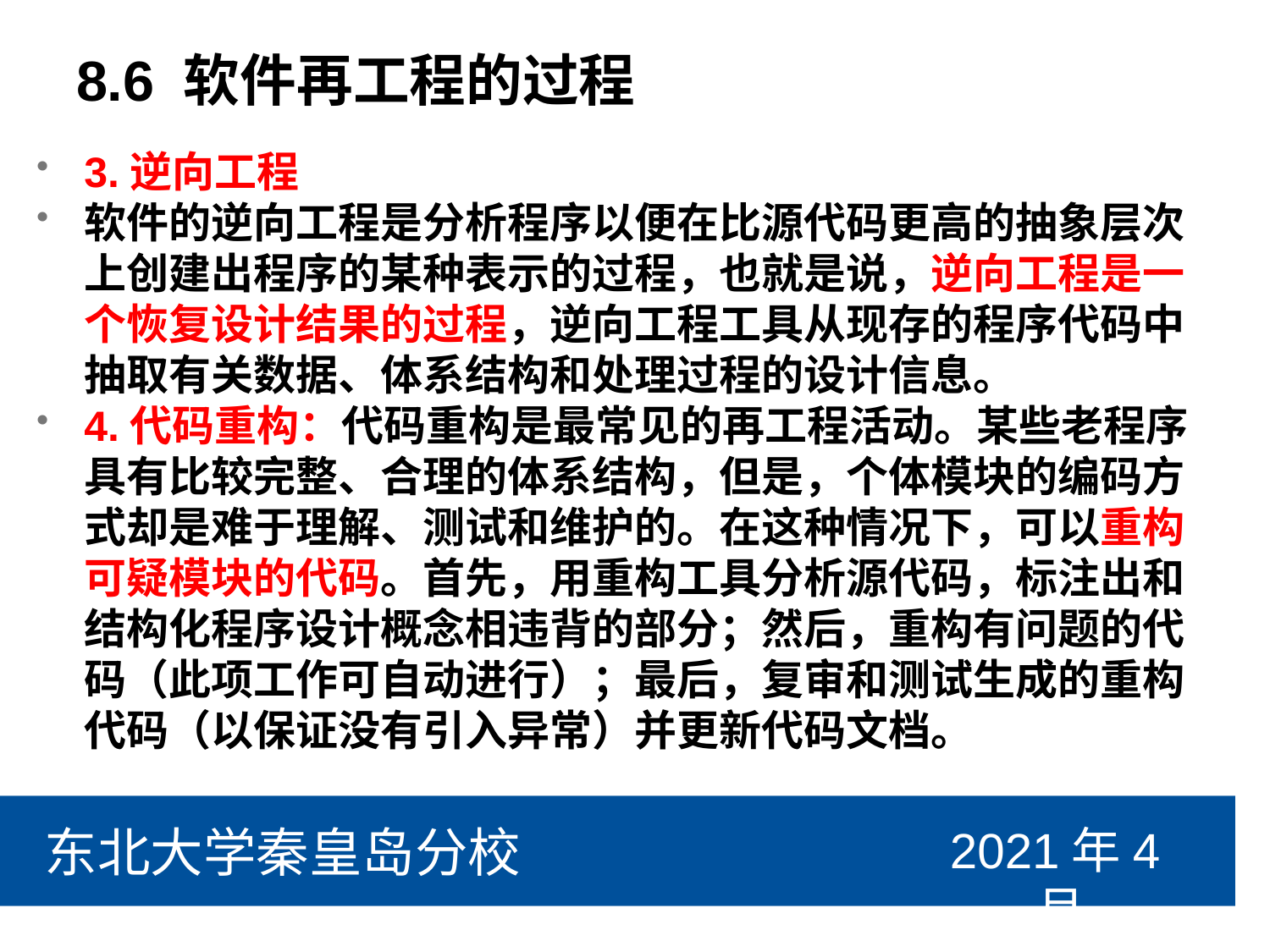

# 8.6 软件再工程的过程
3.逆向工程
软件的逆向工程是分析程序以便在比源代码更高的抽象层次上创建出程序的某种表示的过程，也就是说，逆向工程是一个恢复设计结果的过程，逆向工程工具从现存的程序代码中抽取有关数据、体系结构和处理过程的设计信息。
4.代码重构：代码重构是最常见的再工程活动。某些老程序具有比较完整、合理的体系结构，但是，个体模块的编码方式却是难于理解、测试和维护的。在这种情况下，可以重构可疑模块的代码。首先，用重构工具分析源代码，标注出和结构化程序设计概念相违背的部分；然后，重构有问题的代码（此项工作可自动进行）；最后，复审和测试生成的重构代码（以保证没有引入异常）并更新代码文档。